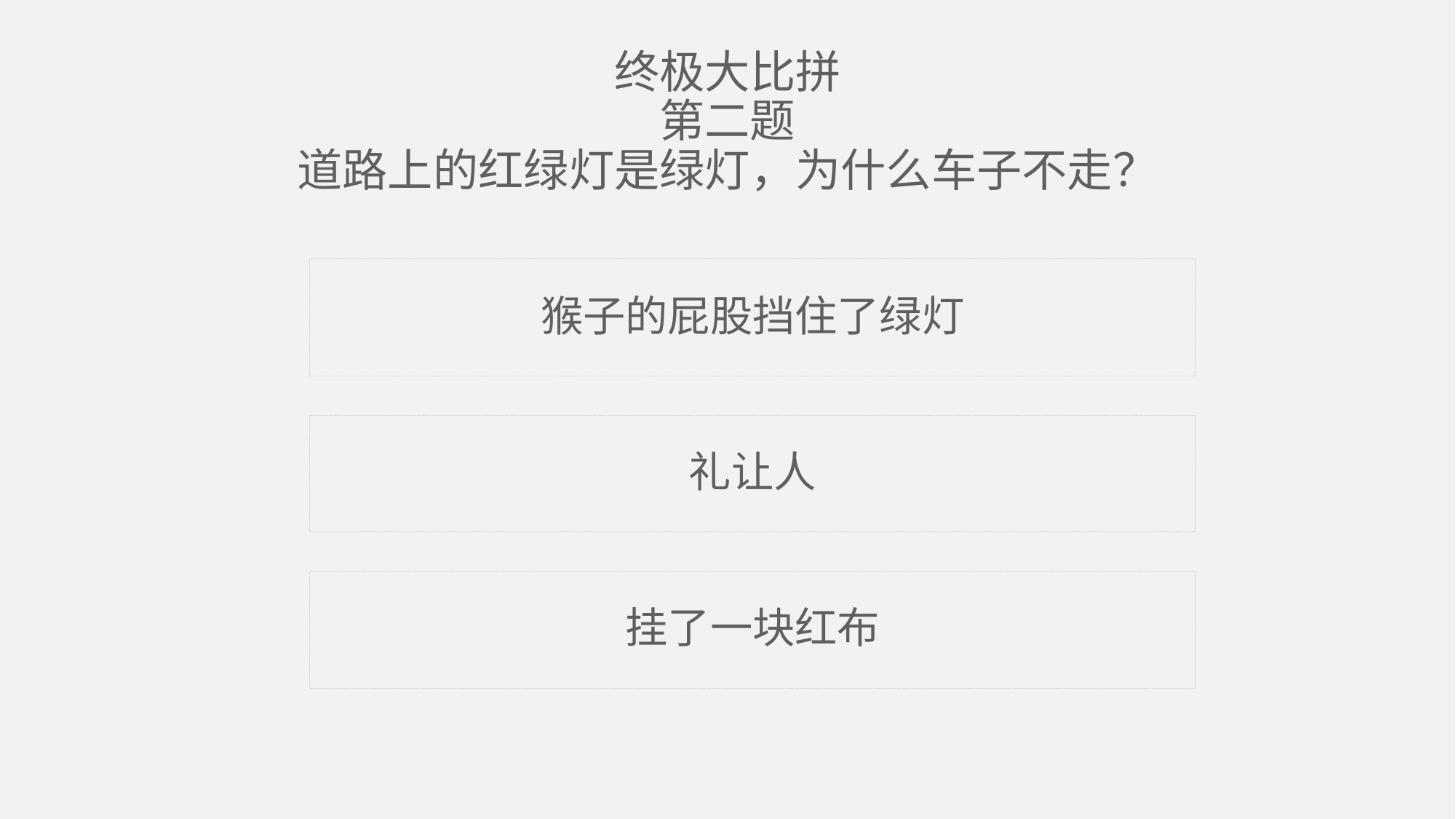

终极大比拼
第二题
道路上的红绿灯是绿灯，为什么车子不走？
猴子的屁股挡住了绿灯
礼让人
挂了一块红布